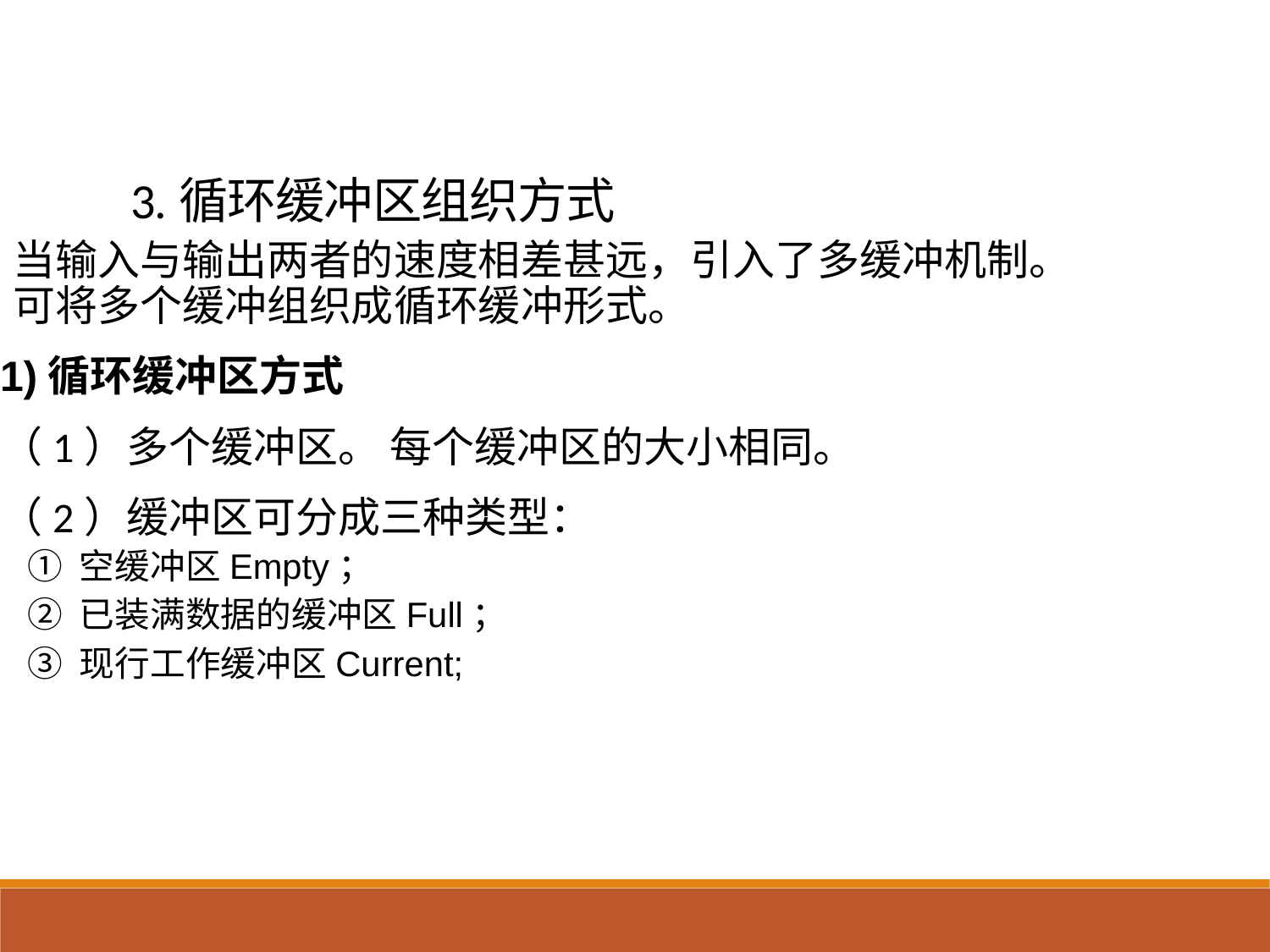

3.循环缓冲区组织方式
当输入与输出两者的速度相差甚远，引入了多缓冲机制。可将多个缓冲组织成循环缓冲形式。
1)循环缓冲区方式
（1）多个缓冲区。 每个缓冲区的大小相同。
（2）缓冲区可分成三种类型：
① 空缓冲区Empty；
② 已装满数据的缓冲区Full；
③ 现行工作缓冲区Current;